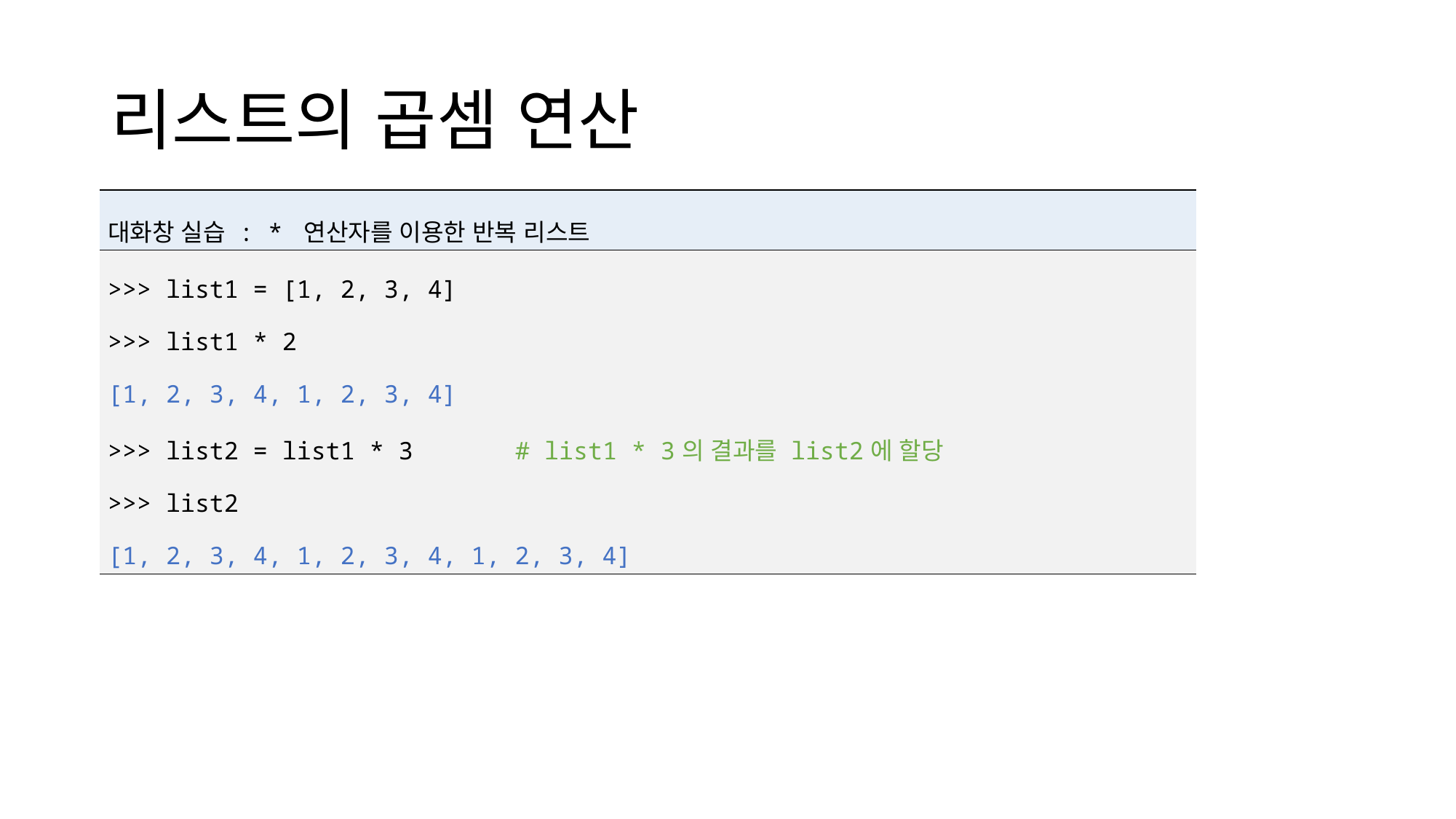

# 리스트의 곱셈 연산
| 대화창 실습 : \* 연산자를 이용한 반복 리스트 |
| --- |
| >>> list1 = [1, 2, 3, 4] >>> list1 \* 2 [1, 2, 3, 4, 1, 2, 3, 4] >>> list2 = list1 \* 3 # list1 \* 3의 결과를 list2에 할당 >>> list2 [1, 2, 3, 4, 1, 2, 3, 4, 1, 2, 3, 4] |